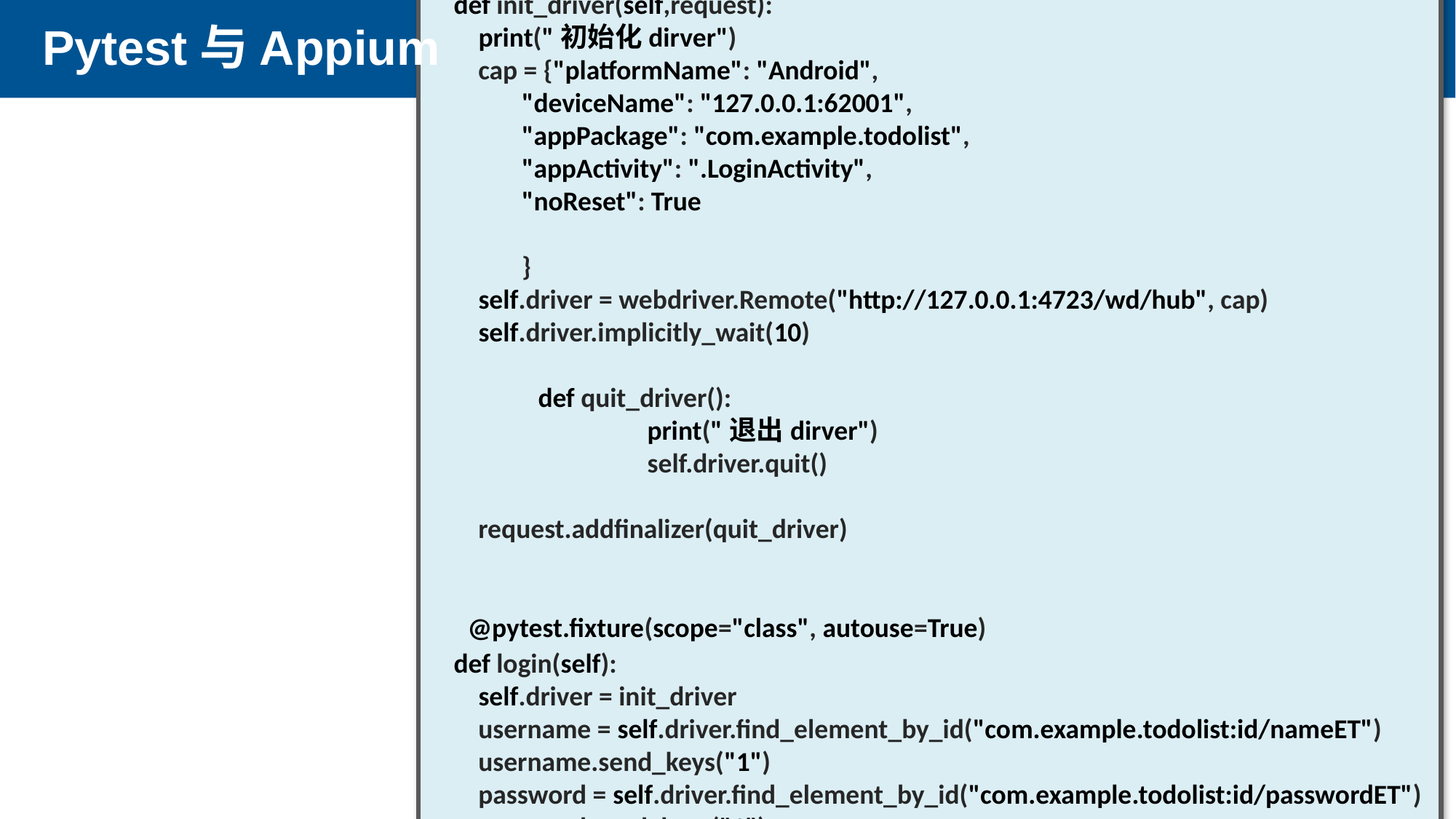

class TestTodoList():
    @pytest.fixture(scope="session", autouse=True)
    def init_driver(self,request):
        print("初始化dirver")
        cap = {"platformName": "Android",
               "deviceName": "127.0.0.1:62001",
               "appPackage": "com.example.todolist",
               "appActivity": ".LoginActivity",
               "noReset": True
               }
        self.driver = webdriver.Remote("http://127.0.0.1:4723/wd/hub", cap)
        self.driver.implicitly_wait(10)
        	def quit_driver():
            		print("退出dirver")
            		self.driver.quit()
        request.addfinalizer(quit_driver)
    @pytest.fixture(scope="class", autouse=True)
    def login(self):
        self.driver = init_driver
        username = self.driver.find_element_by_id("com.example.todolist:id/nameET")
        username.send_keys("1")
        password = self.driver.find_element_by_id("com.example.todolist:id/passwordET")
        password.send_keys("1")
        submit = self.driver.find_element_by_id("com.example.todolist:id/loginBtn")
        submit.click()
Pytest与Appium